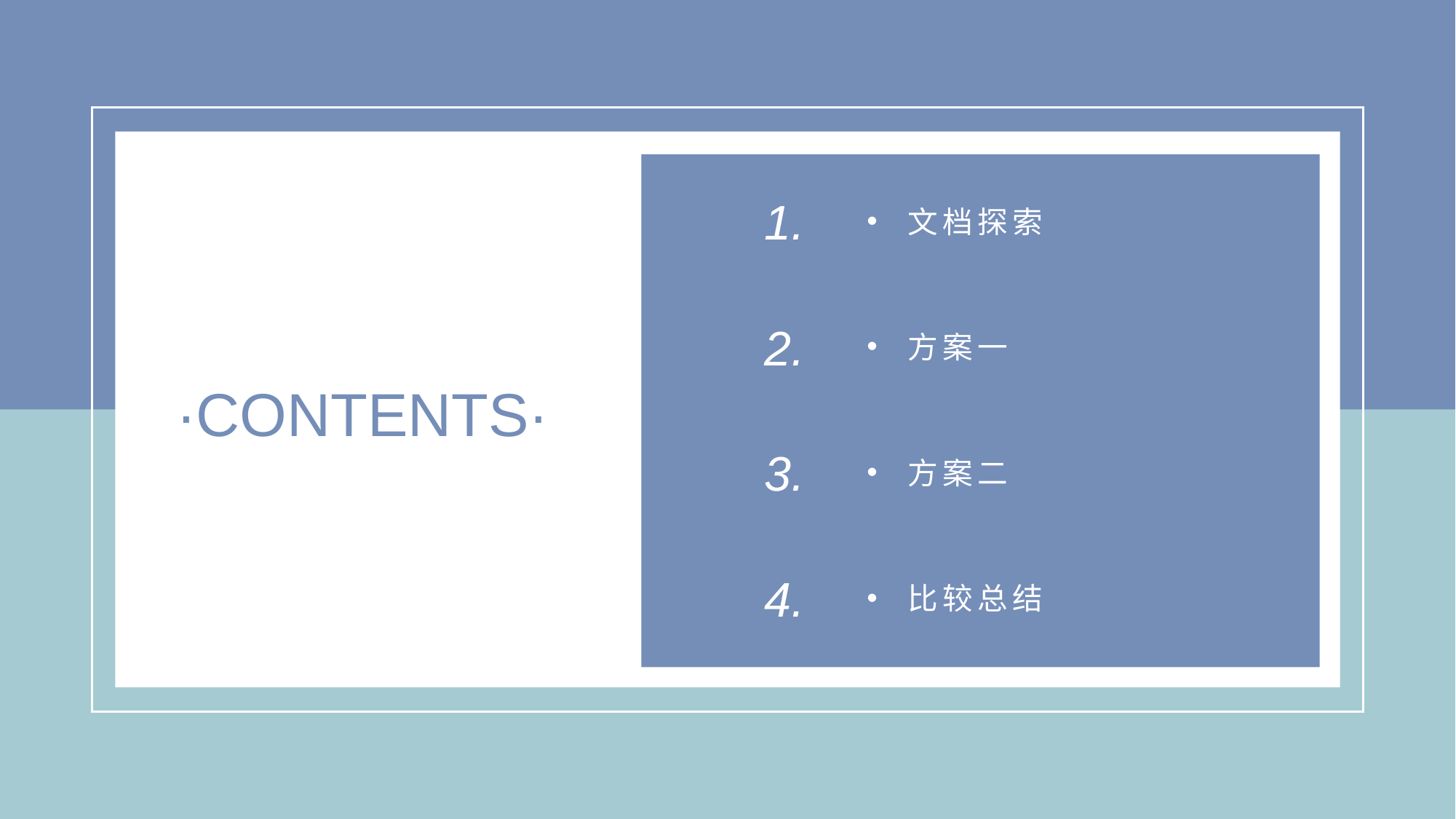

1.
文档探索
2.
方案一
3.
方案二
4.
比较总结
·CONTENTS·